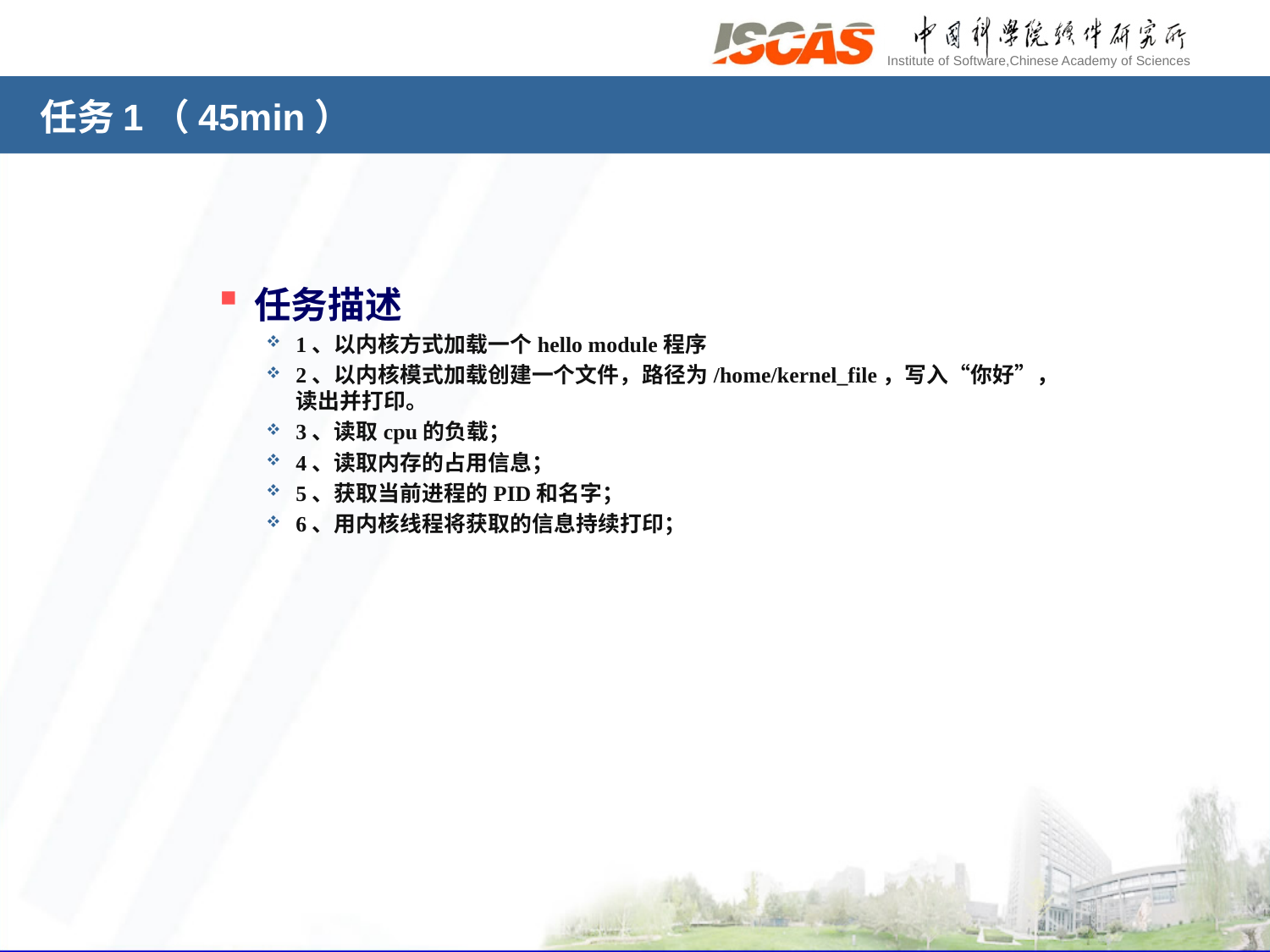

# 任务1（45min）
任务描述
1、以内核方式加载一个hello module程序
2、以内核模式加载创建一个文件，路径为/home/kernel_file，写入“你好”，读出并打印。
3、读取cpu的负载；
4、读取内存的占用信息；
5、获取当前进程的PID和名字；
6、用内核线程将获取的信息持续打印；